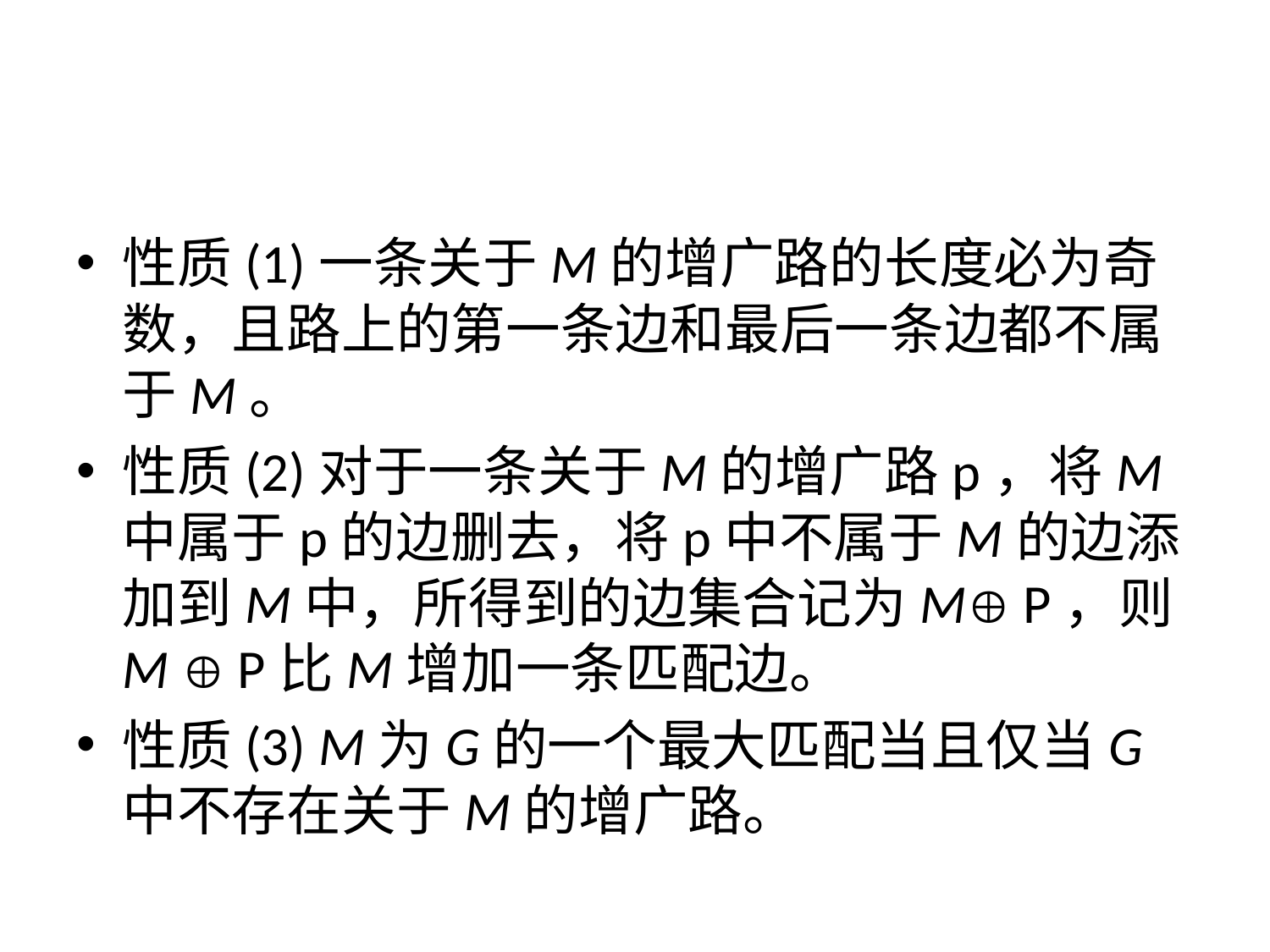

#
性质(1)一条关于M的增广路的长度必为奇数，且路上的第一条边和最后一条边都不属于M。
性质(2)对于一条关于M的增广路p，将M中属于p的边删去，将p中不属于M的边添加到M中，所得到的边集合记为M⊕ P，则M ⊕ P比M增加一条匹配边。
性质(3) M为G的一个最大匹配当且仅当G中不存在关于M的增广路。